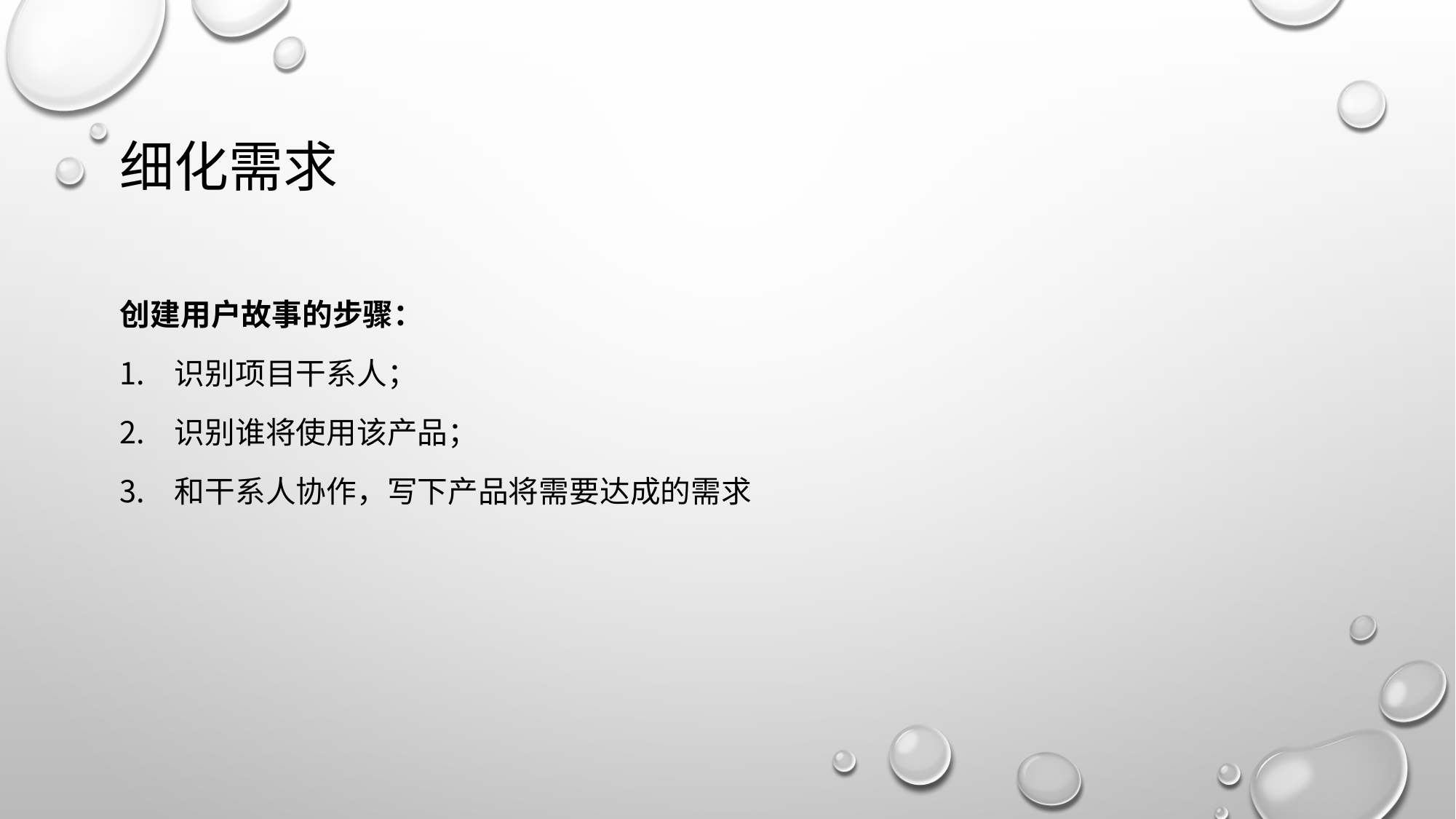

# 细化需求
创建用户故事的步骤：
识别项目干系人；
识别谁将使用该产品；
和干系人协作，写下产品将需要达成的需求